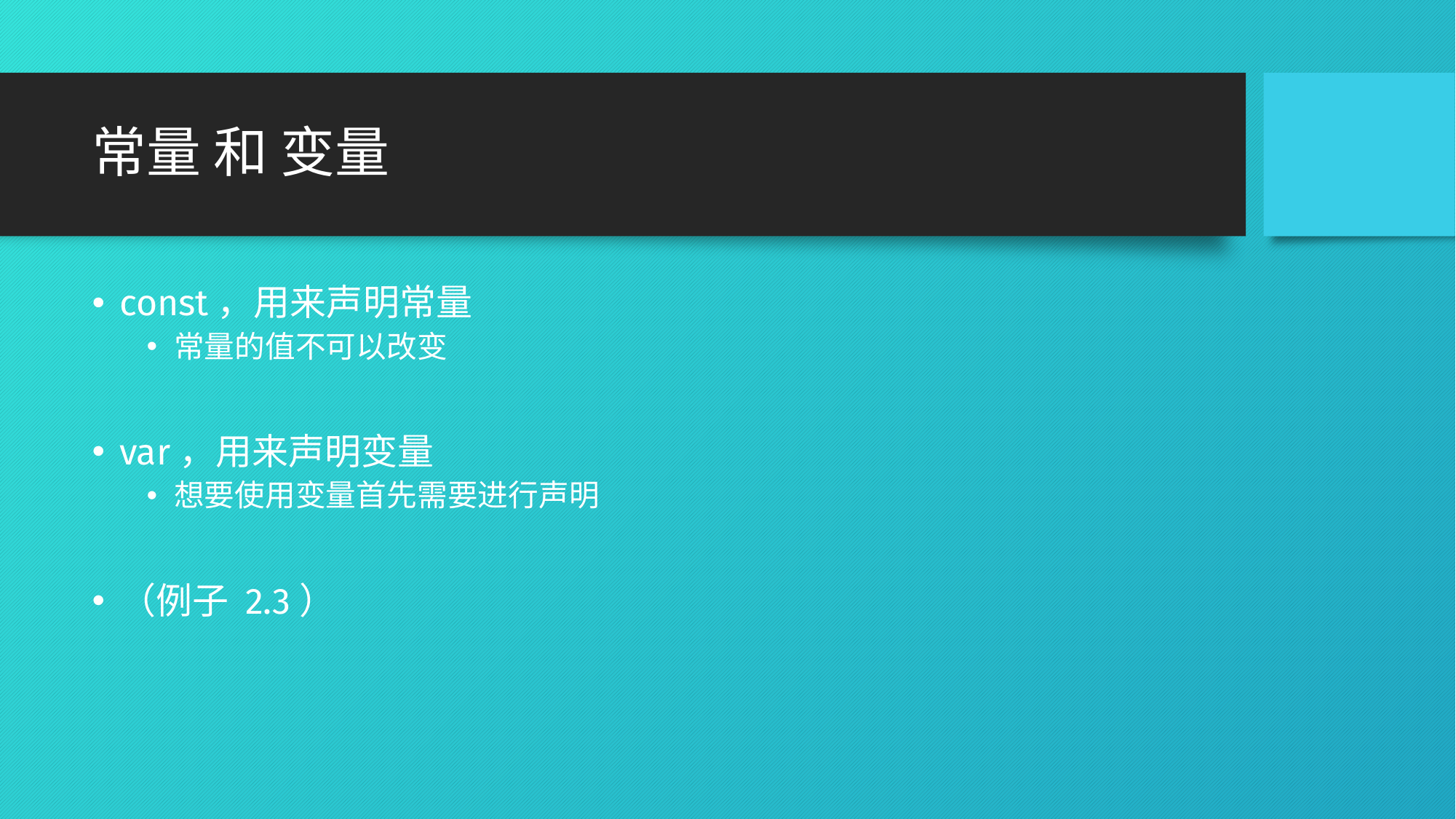

# 常量 和 变量
const，用来声明常量
常量的值不可以改变

var，用来声明变量
想要使用变量首先需要进行声明

（例子 2.3）